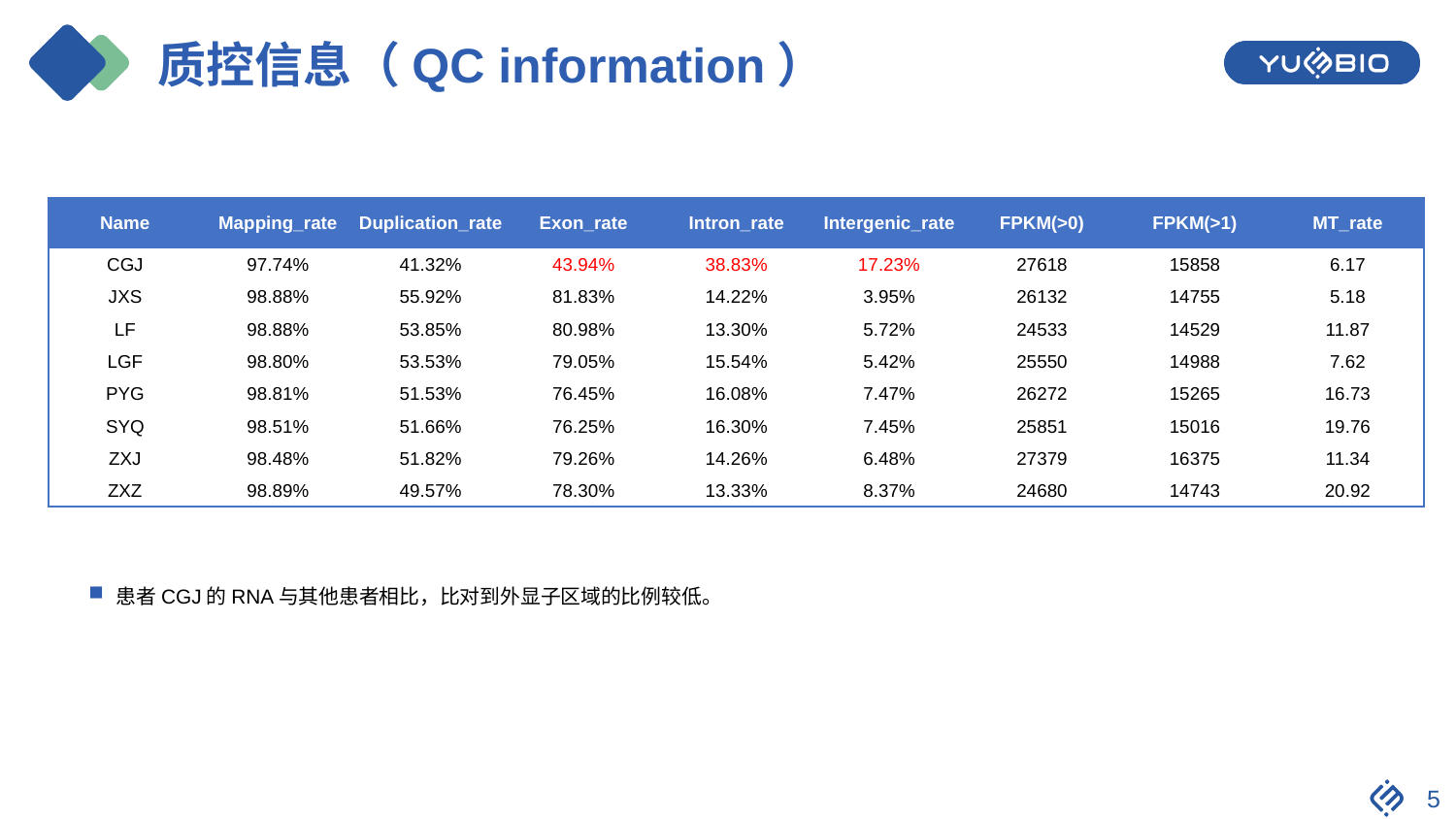

# 质控信息（QC information）
| Name | Mapping\_rate | Duplication\_rate | Exon\_rate | Intron\_rate | Intergenic\_rate | FPKM(>0) | FPKM(>1) | MT\_rate |
| --- | --- | --- | --- | --- | --- | --- | --- | --- |
| CGJ | 97.74% | 41.32% | 43.94% | 38.83% | 17.23% | 27618 | 15858 | 6.17 |
| JXS | 98.88% | 55.92% | 81.83% | 14.22% | 3.95% | 26132 | 14755 | 5.18 |
| LF | 98.88% | 53.85% | 80.98% | 13.30% | 5.72% | 24533 | 14529 | 11.87 |
| LGF | 98.80% | 53.53% | 79.05% | 15.54% | 5.42% | 25550 | 14988 | 7.62 |
| PYG | 98.81% | 51.53% | 76.45% | 16.08% | 7.47% | 26272 | 15265 | 16.73 |
| SYQ | 98.51% | 51.66% | 76.25% | 16.30% | 7.45% | 25851 | 15016 | 19.76 |
| ZXJ | 98.48% | 51.82% | 79.26% | 14.26% | 6.48% | 27379 | 16375 | 11.34 |
| ZXZ | 98.89% | 49.57% | 78.30% | 13.33% | 8.37% | 24680 | 14743 | 20.92 |
患者CGJ的RNA与其他患者相比，比对到外显子区域的比例较低。